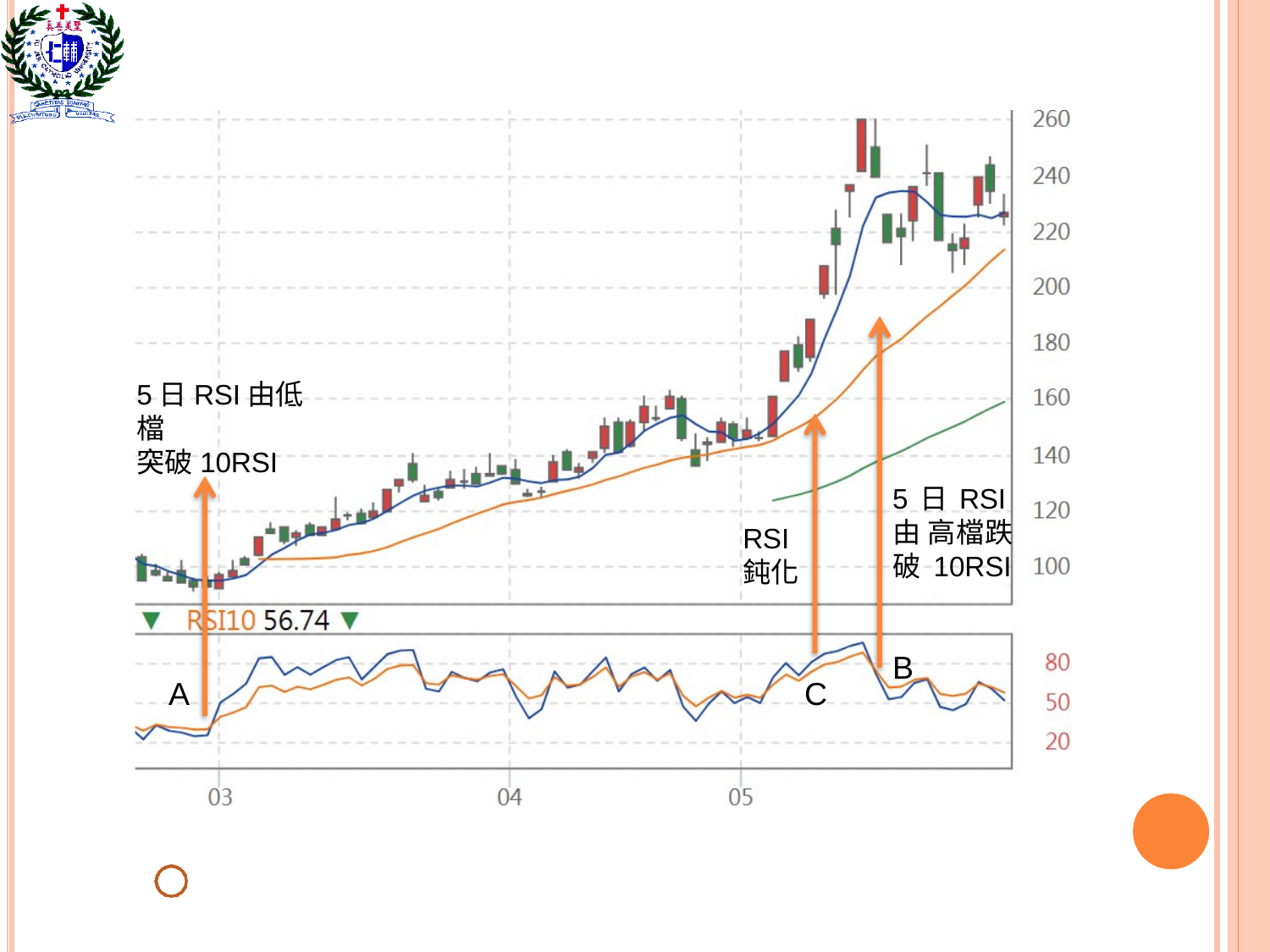

5日RSI由低檔
突破10RSI

5日RSI由 高檔跌破 10RSI
RSI
鈍化
B
A
C